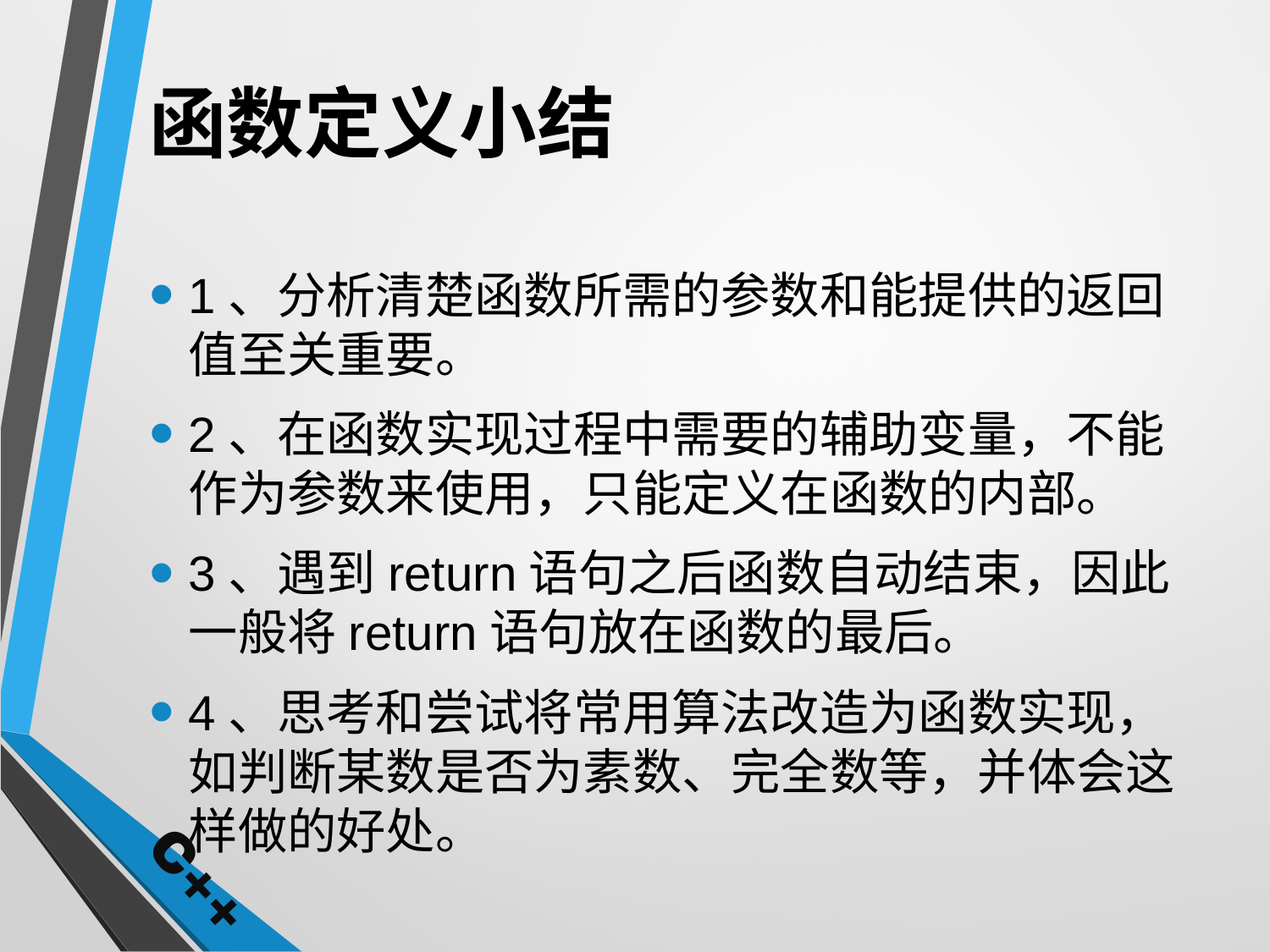

# 函数定义小结
1、分析清楚函数所需的参数和能提供的返回值至关重要。
2、在函数实现过程中需要的辅助变量，不能作为参数来使用，只能定义在函数的内部。
3、遇到return语句之后函数自动结束，因此一般将return语句放在函数的最后。
4、思考和尝试将常用算法改造为函数实现，如判断某数是否为素数、完全数等，并体会这样做的好处。